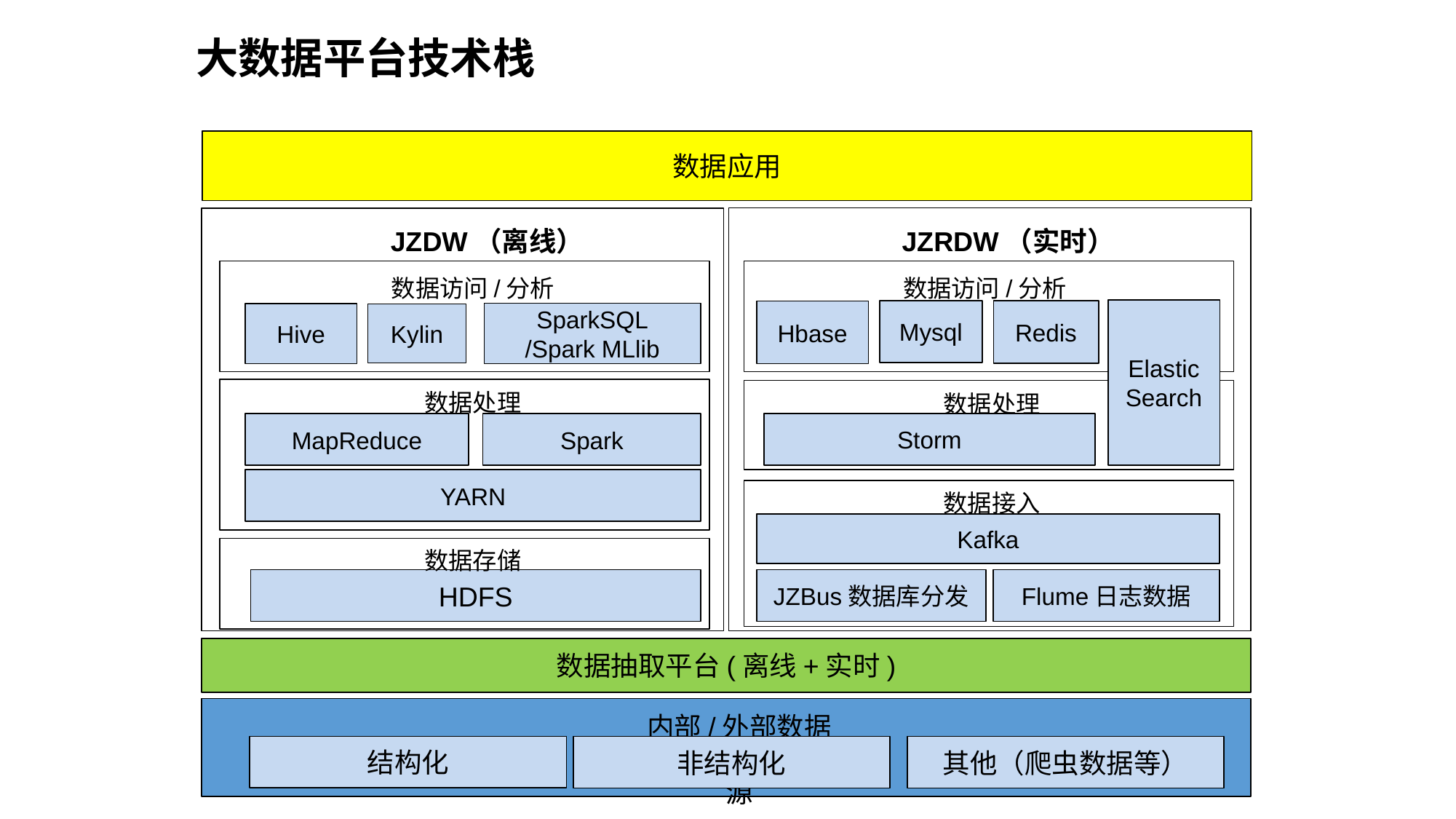

大数据平台技术栈
数据应用
JZDW（离线）
JZRDW（实时）

数据访问/分析
数据访问/分析

Elastic
Search
Mysql
Redis
Hbase
SparkSQL
/Spark MLlib
Hive
Kylin
数据处理
数据处理

Storm
MapReduce
Spark
数据接入
YARN

数据存储
Kafka

HDFS
JZBus数据库分发
Flume日志数据
数据抽取平台(离线+实时)
内部/外部数据源

结构化
非结构化
其他（爬虫数据等）